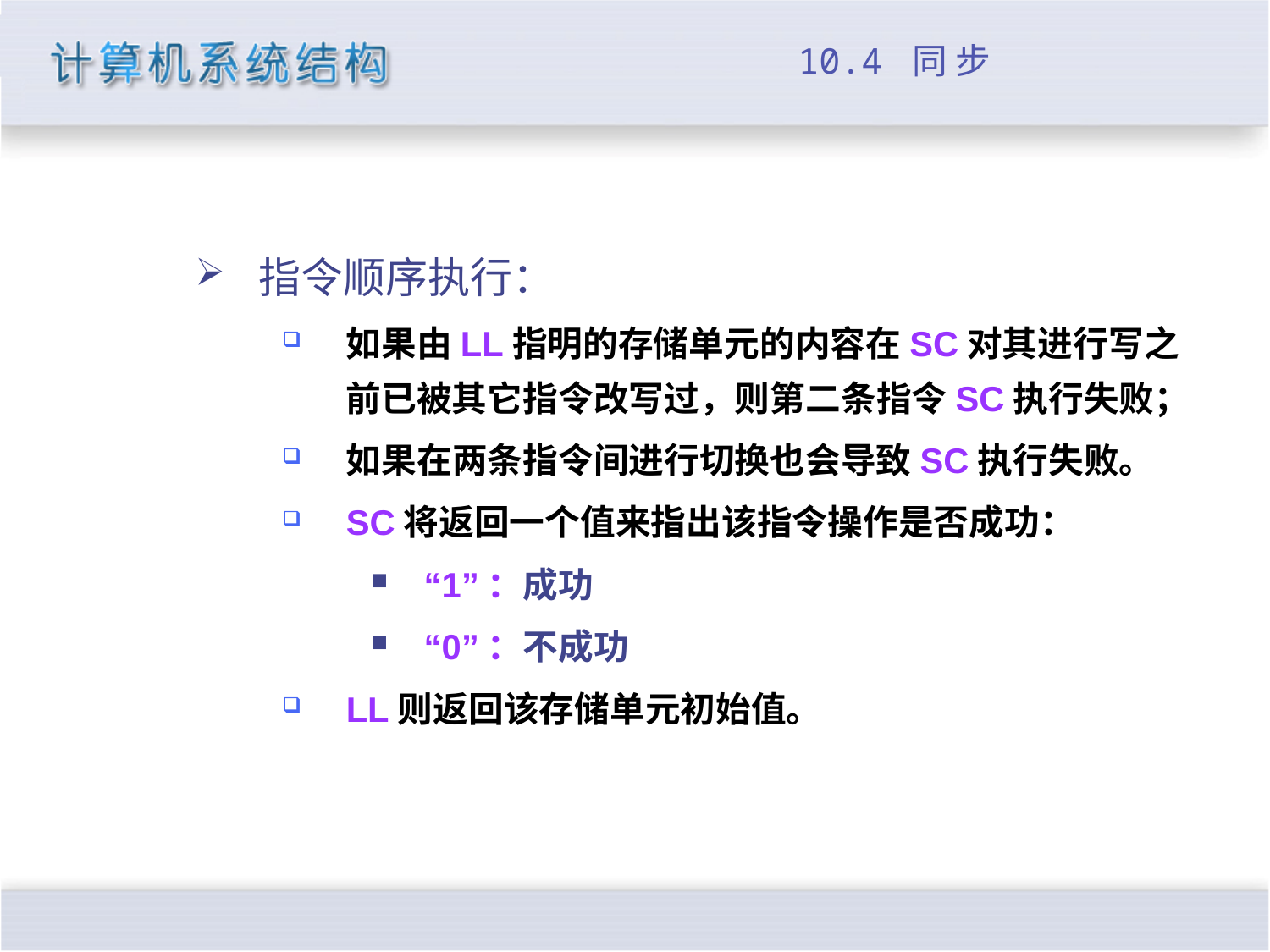

# 10.4 同 步
指令顺序执行：
如果由LL指明的存储单元的内容在SC对其进行写之前已被其它指令改写过，则第二条指令SC执行失败；
如果在两条指令间进行切换也会导致SC执行失败。
SC将返回一个值来指出该指令操作是否成功：
“1”：成功
“0”：不成功
LL则返回该存储单元初始值。